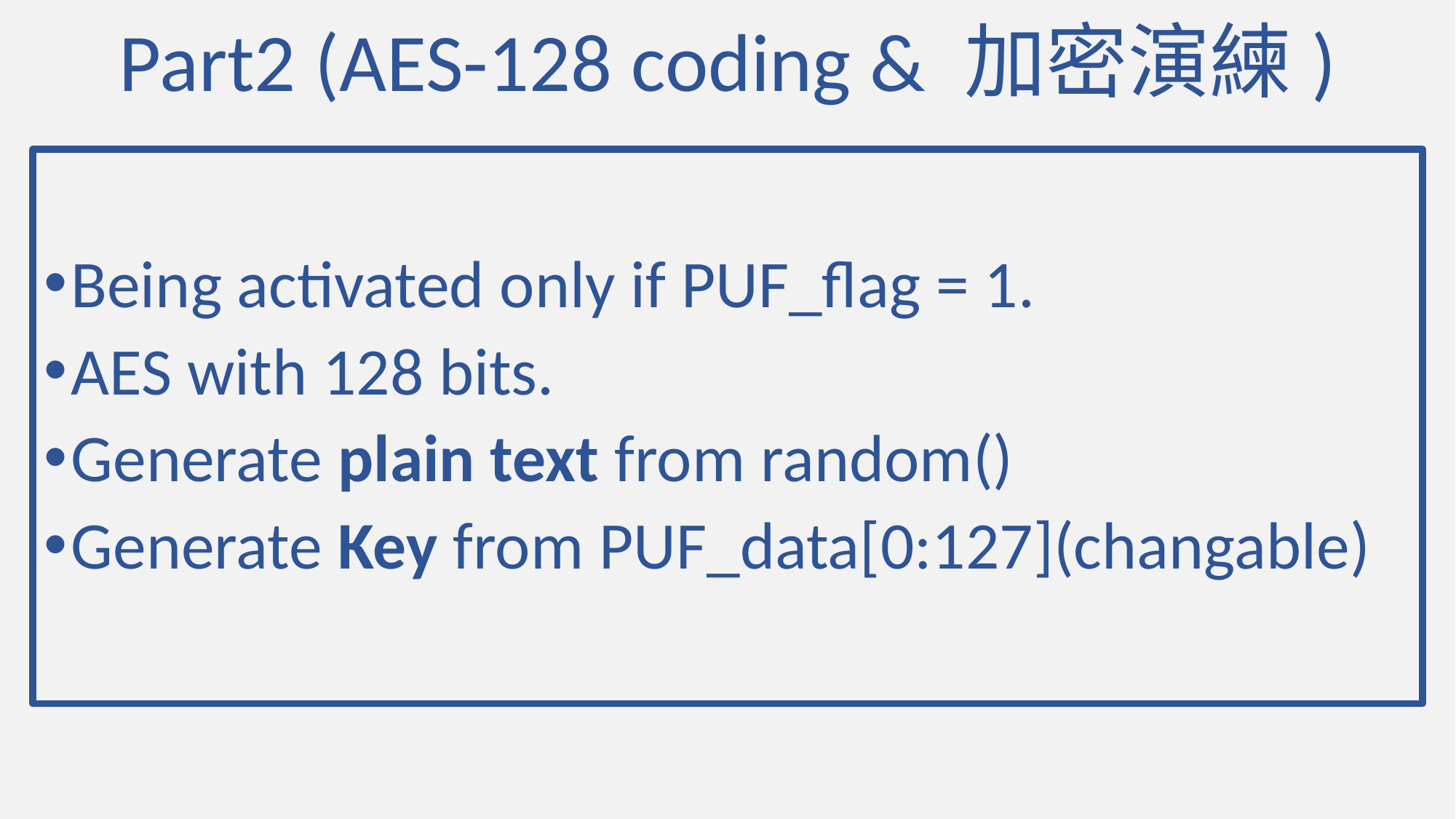

# Part2 (AES-128 coding & 加密演練)

Being activated only if PUF_flag = 1.
AES with 128 bits.
Generate plain text from random()
Generate Key from PUF_data[0:127](changable)